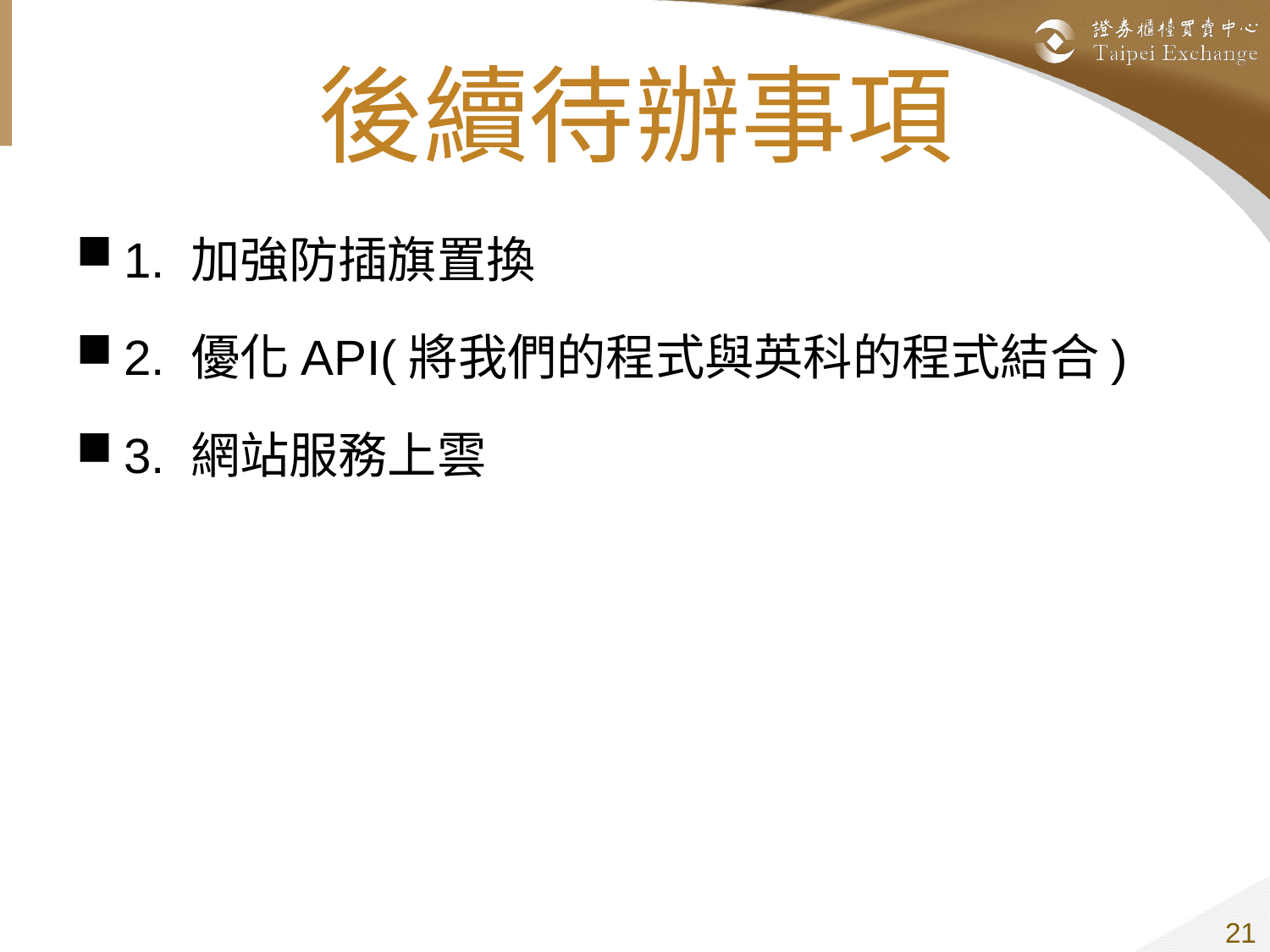

# 後續待辦事項
1. 加強防插旗置換
2. 優化API(將我們的程式與英科的程式結合)
3. 網站服務上雲